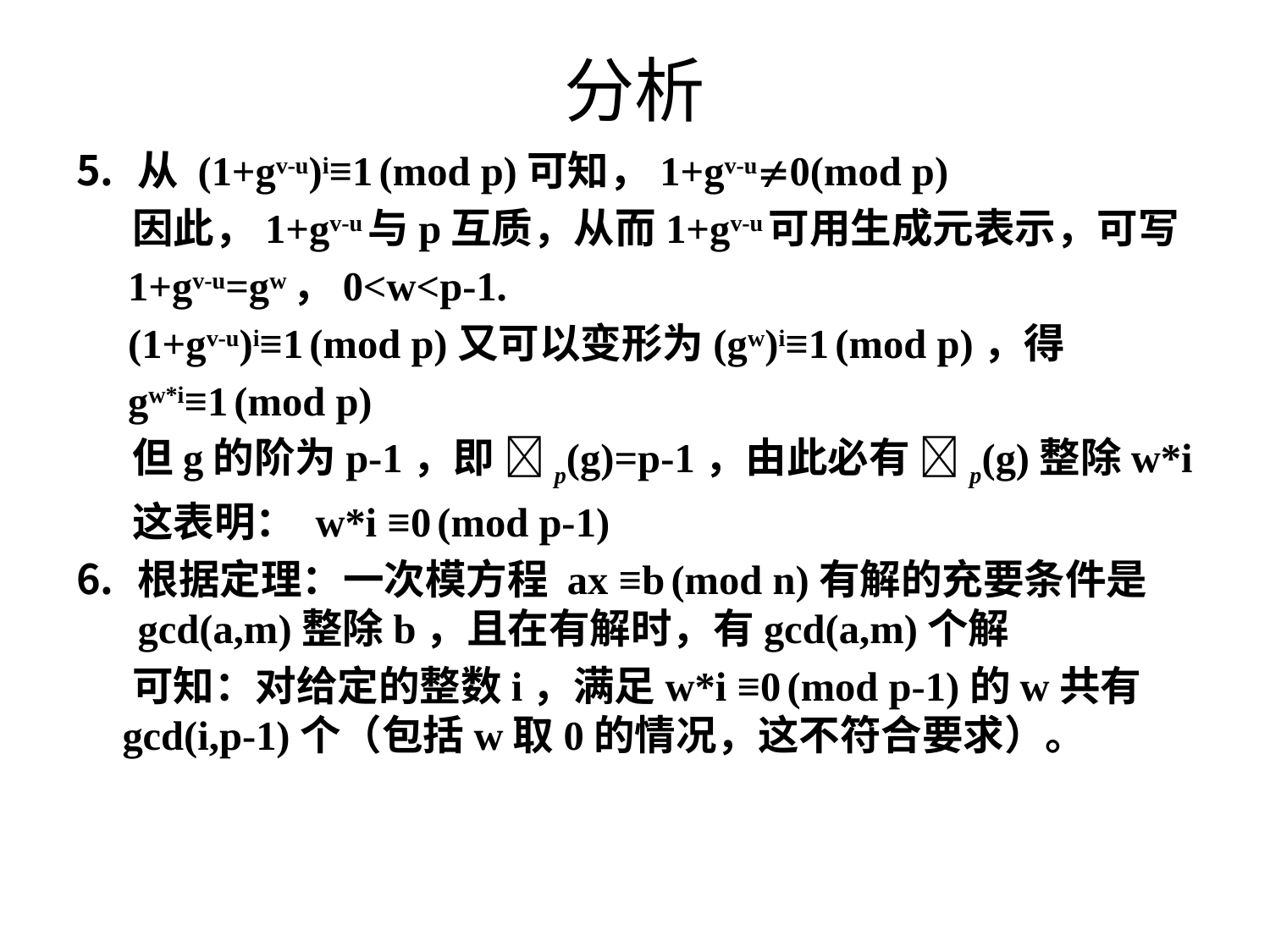

# 分析
从 (1+gv-u)i≡1 (mod p)可知，1+gv-u≠0(mod p)
     因此，1+gv-u与p互质，从而1+gv-u可用生成元表示，可写
     1+gv-u=gw，0<w<p-1.
     (1+gv-u)i≡1 (mod p)又可以变形为(gw)i≡1 (mod p)，得
     gw*i≡1 (mod p)
     但g的阶为p-1，即 δp(g)=p-1，由此必有 δp(g)整除w*i
     这表明： w*i ≡0 (mod p-1)
根据定理：一次模方程 ax ≡b (mod n)有解的充要条件是gcd(a,m)整除b，且在有解时，有gcd(a,m)个解
     可知：对给定的整数i，满足w*i ≡0 (mod p-1)的w共有gcd(i,p-1)个（包括w取0的情况，这不符合要求）。